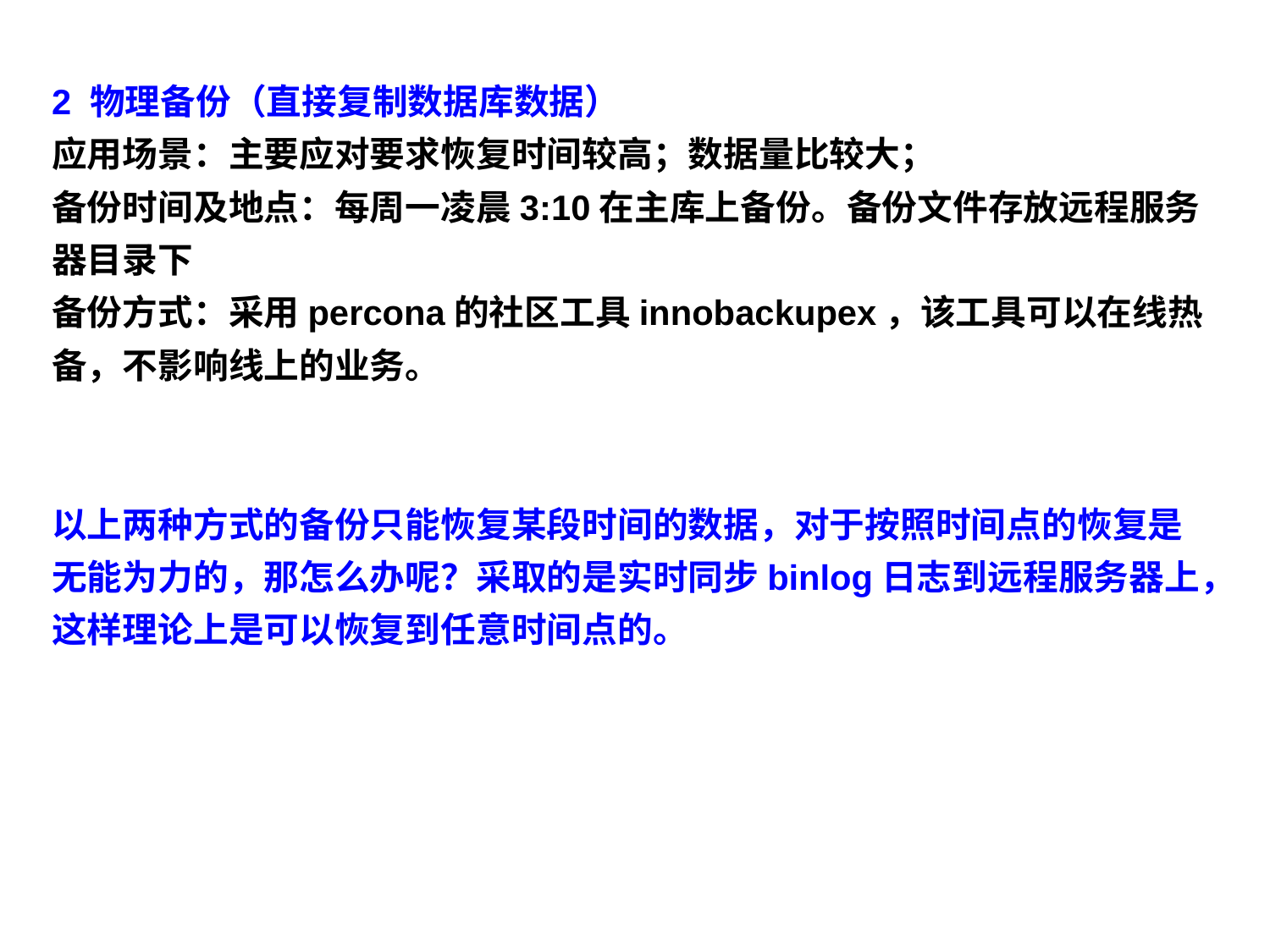

2 物理备份（直接复制数据库数据）
应用场景：主要应对要求恢复时间较高；数据量比较大；
备份时间及地点：每周一凌晨3:10在主库上备份。备份文件存放远程服务器目录下
备份方式：采用percona的社区工具innobackupex，该工具可以在线热备，不影响线上的业务。

以上两种方式的备份只能恢复某段时间的数据，对于按照时间点的恢复是无能为力的，那怎么办呢？采取的是实时同步binlog日志到远程服务器上，这样理论上是可以恢复到任意时间点的。